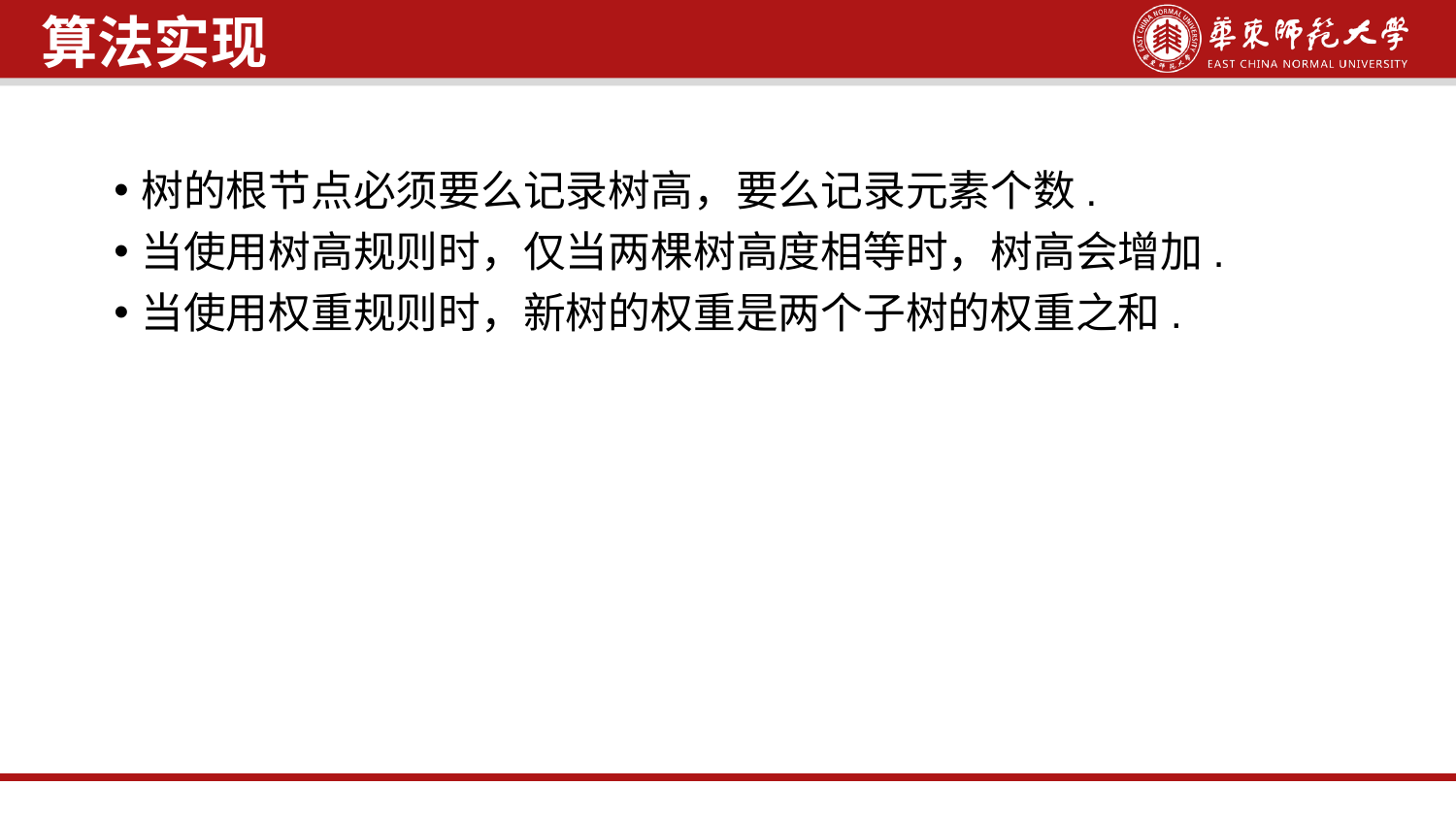

算法实现
树的根节点必须要么记录树高，要么记录元素个数.
当使用树高规则时，仅当两棵树高度相等时，树高会增加.
当使用权重规则时，新树的权重是两个子树的权重之和.